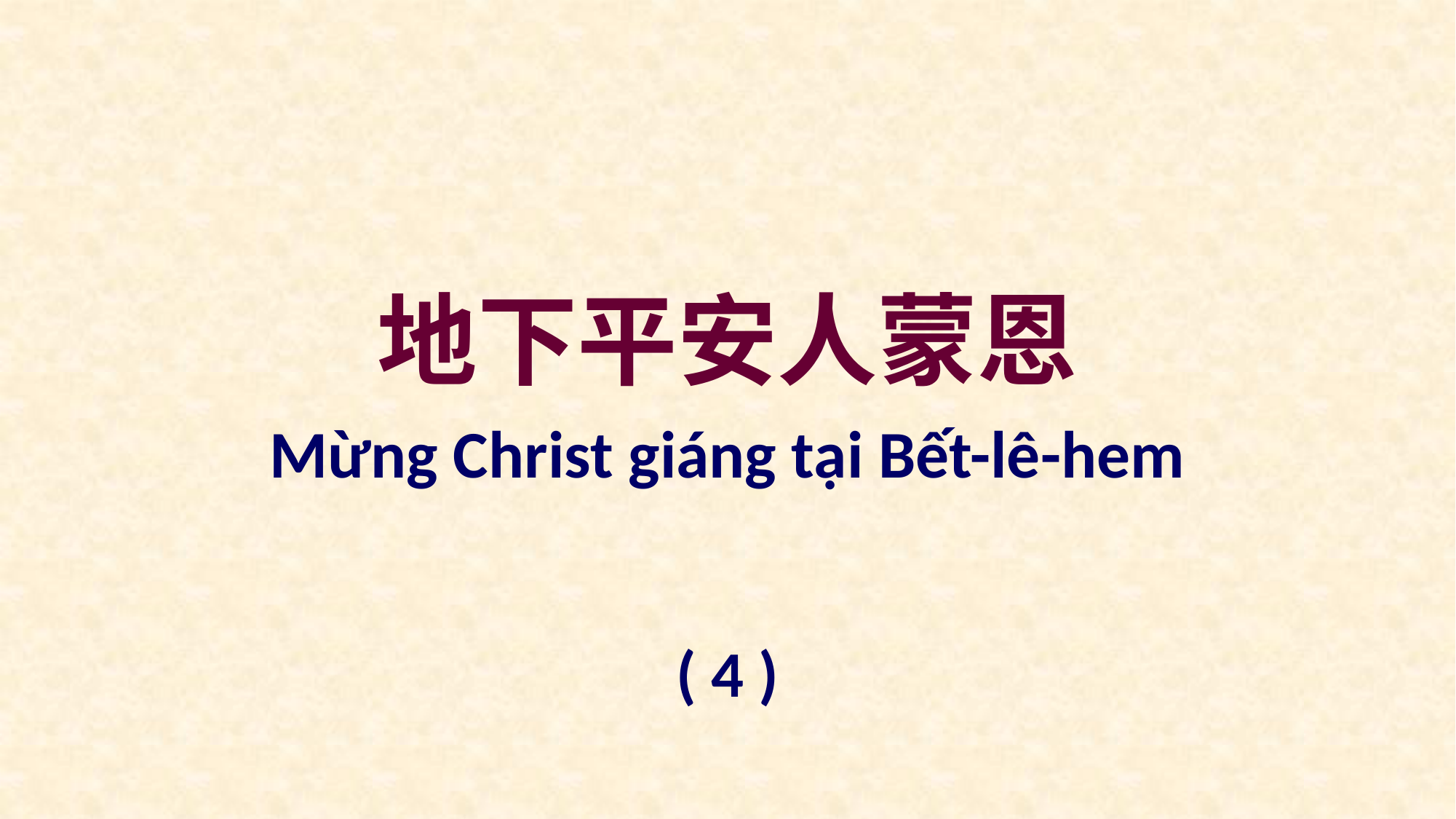

地下平安人蒙恩
Mừng Christ giáng tại Bết-lê-hem
( 4 )